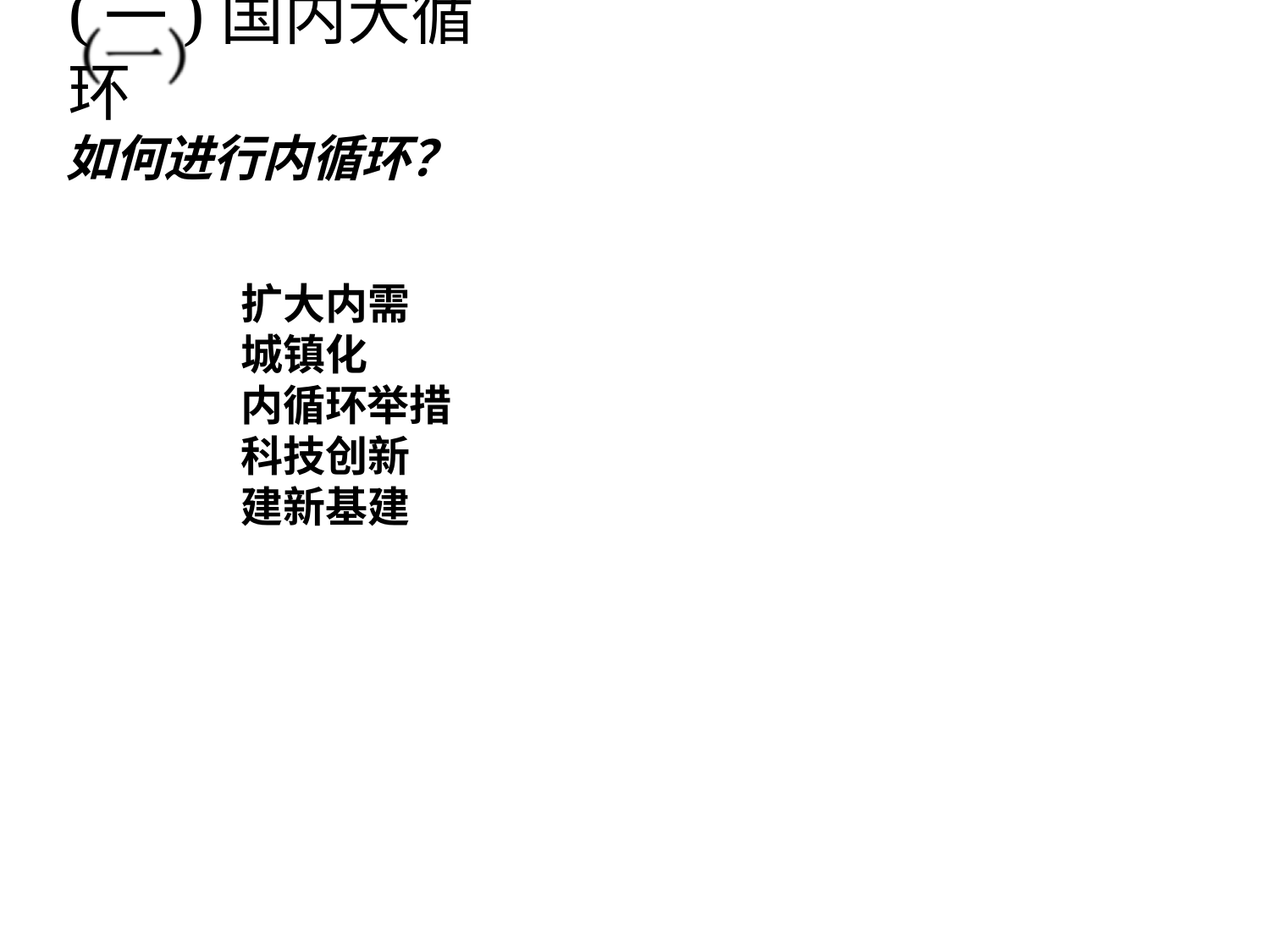

# (一)国内大循环
如何进行内循环？
扩大内需
城镇化
内循环举措
科技创新
建新基建